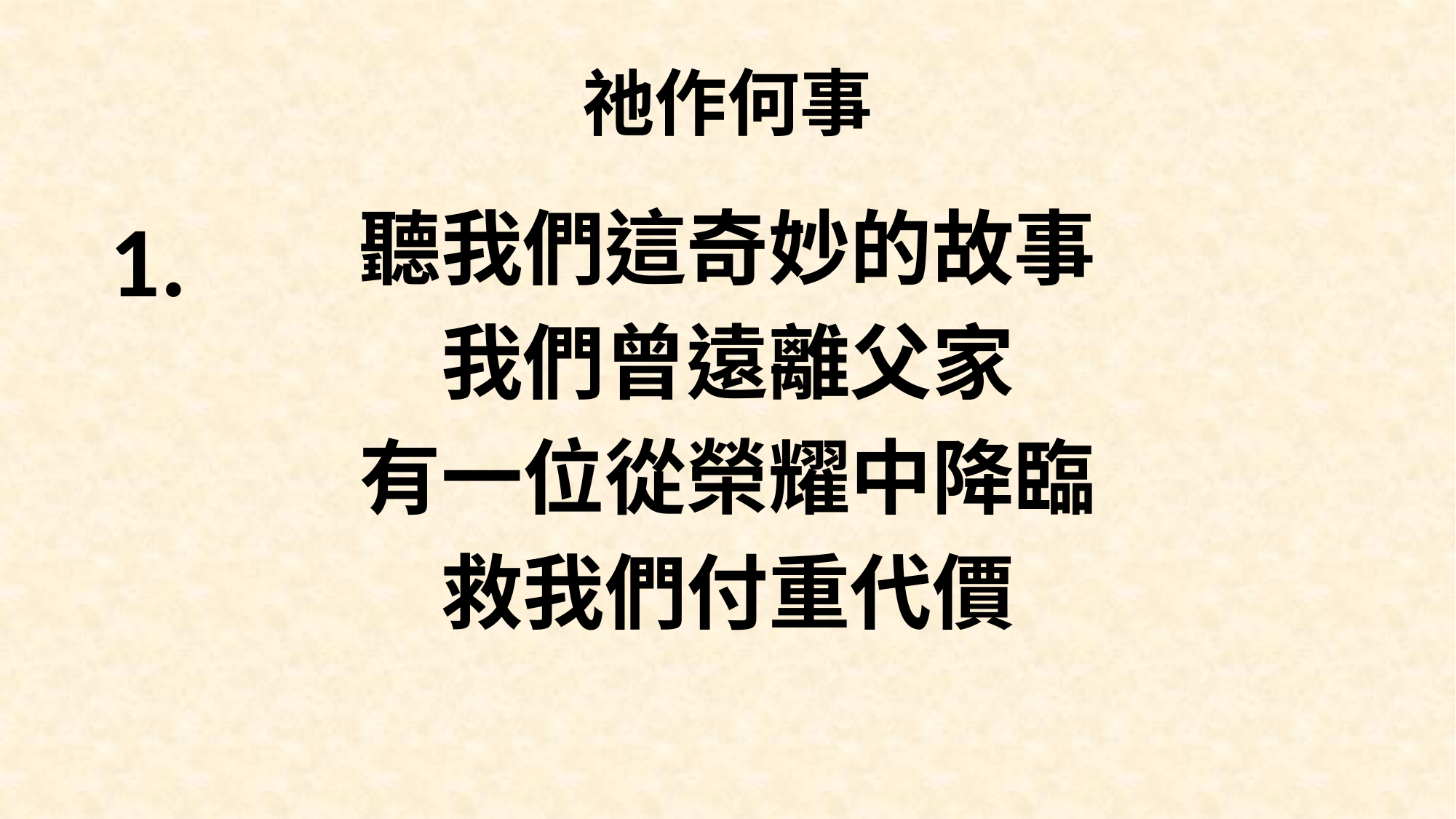

# 祂作何事
聽我們這奇妙的故事
我們曾遠離父家
有一位從榮耀中降臨
救我們付重代價
1.